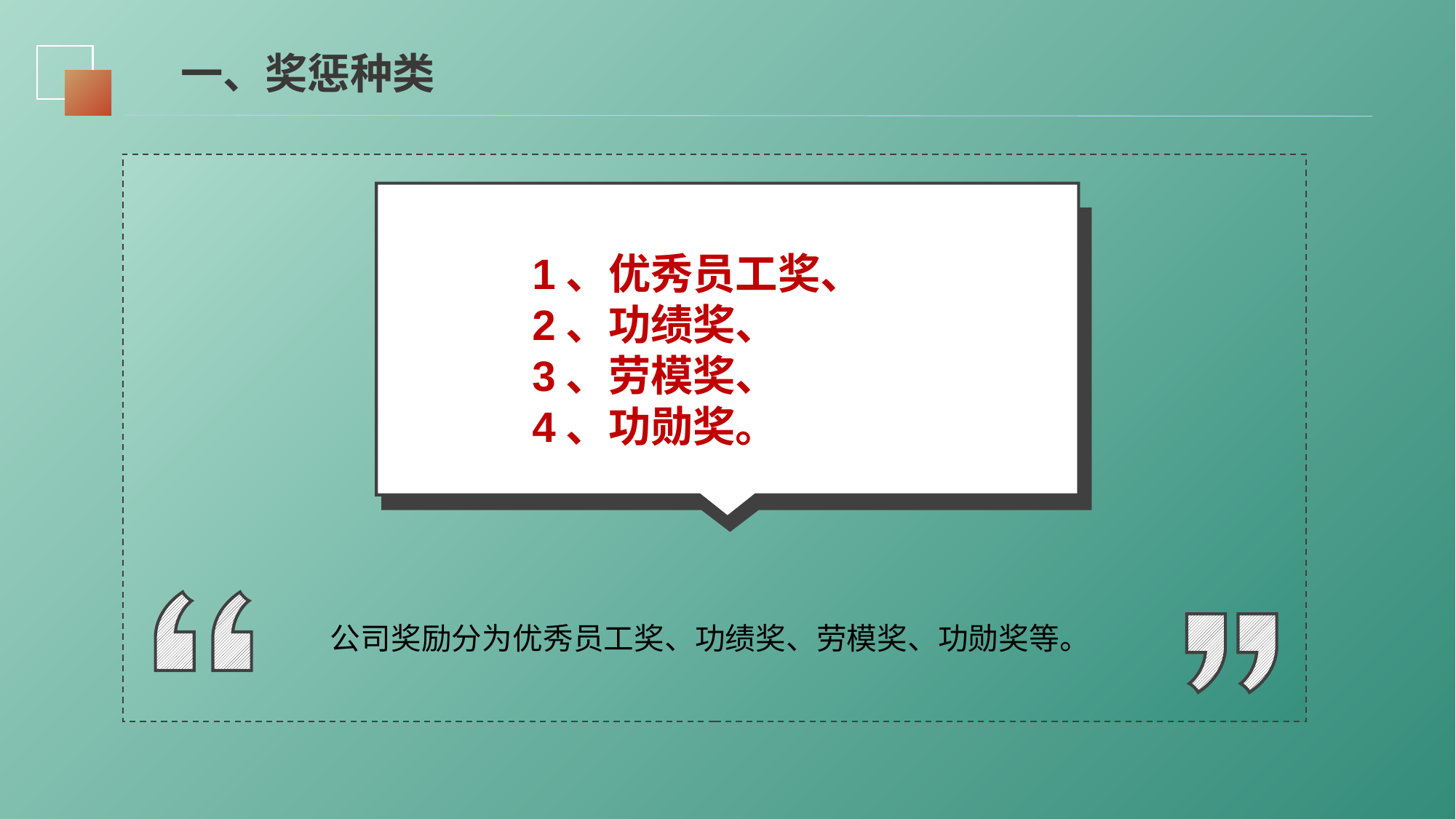

一、奖惩种类

公司奖励分为优秀员工奖、功绩奖、劳模奖、功勋奖
优秀员工奖、功绩奖、劳模奖、功勋奖

1、优秀员工奖、
2、功绩奖、
3、劳模奖、
4、功勋奖。

公司奖励分为优秀员工奖、功绩奖、劳模奖、功勋奖等。